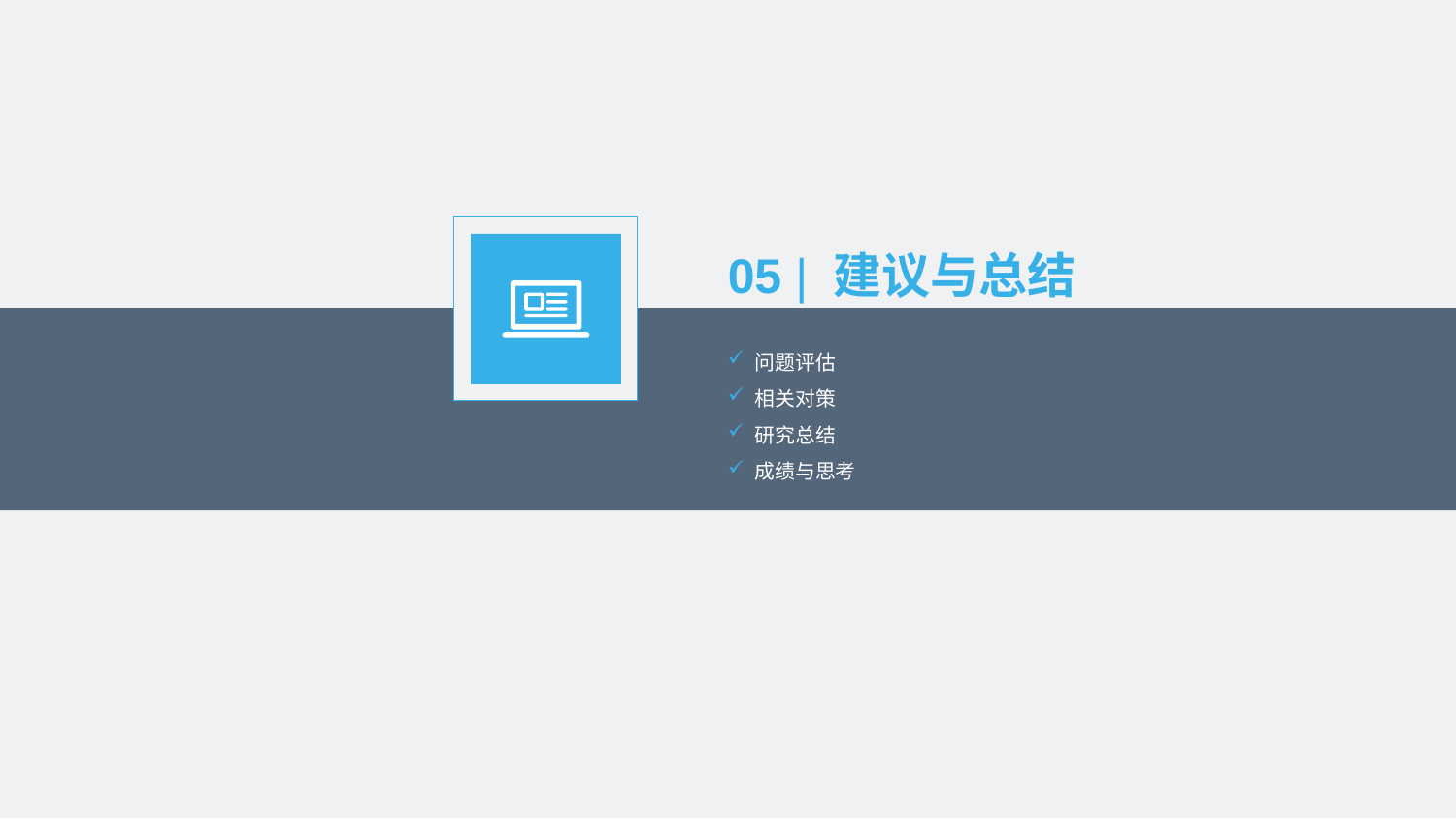

05 | 建议与总结

问题评估
相关对策
研究总结
成绩与思考